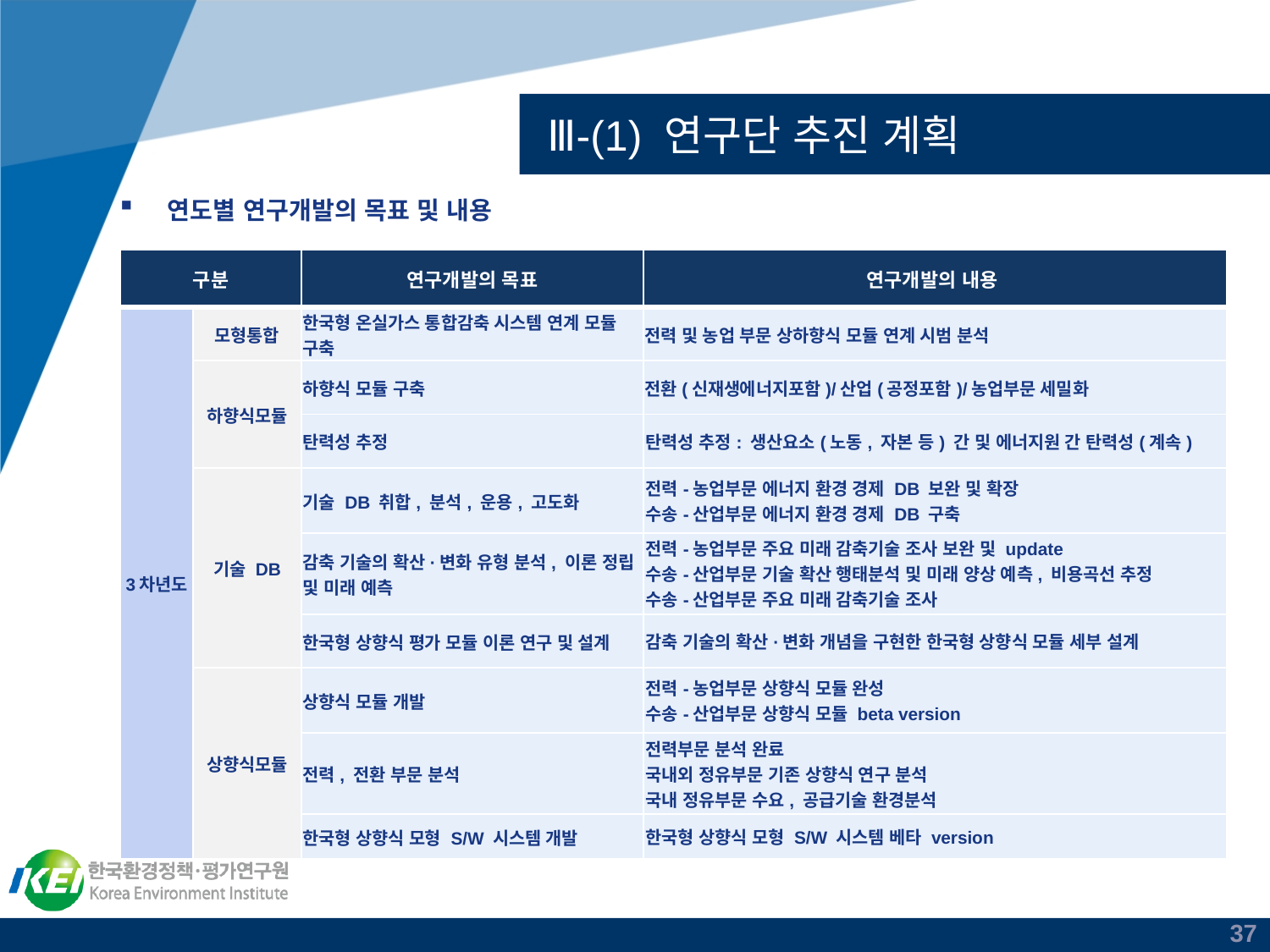

# Ⅲ-(1) 연구단 추진 계획
연도별 연구개발의 목표 및 내용
| 구분 |  | 연구개발의 목표 | 연구개발의 내용 |
| --- | --- | --- | --- |
| 3차년도 | 모형통합 | 한국형 온실가스 통합감축 시스템 연계 모듈 구축 | 전력 및 농업 부문 상하향식 모듈 연계 시범 분석 |
|  | 하향식모듈 | 하향식 모듈 구축 | 전환(신재생에너지포함)/산업(공정포함)/농업부문 세밀화 |
|  |  | 탄력성 추정 | 탄력성 추정: 생산요소(노동, 자본 등) 간 및 에너지원 간 탄력성(계속) |
|  | 기술 DB | 기술 DB 취합, 분석, 운용, 고도화 | 전력-농업부문 에너지 환경 경제 DB 보완 및 확장 수송-산업부문 에너지 환경 경제 DB 구축 |
|  |  | 감축 기술의 확산·변화 유형 분석, 이론 정립 및 미래 예측 | 전력-농업부문 주요 미래 감축기술 조사 보완 및 update 수송-산업부문 기술 확산 행태분석 및 미래 양상 예측, 비용곡선 추정 수송-산업부문 주요 미래 감축기술 조사 |
|  |  | 한국형 상향식 평가 모듈 이론 연구 및 설계 | 감축 기술의 확산·변화 개념을 구현한 한국형 상향식 모듈 세부 설계 |
|  | 상향식모듈 | 상향식 모듈 개발 | 전력-농업부문 상향식 모듈 완성 수송-산업부문 상향식 모듈 beta version |
|  |  | 전력, 전환 부문 분석 | 전력부문 분석 완료 국내외 정유부문 기존 상향식 연구 분석 국내 정유부문 수요, 공급기술 환경분석 |
|  |  | 한국형 상향식 모형 S/W 시스템 개발 | 한국형 상향식 모형 S/W 시스템 베타 version |
37